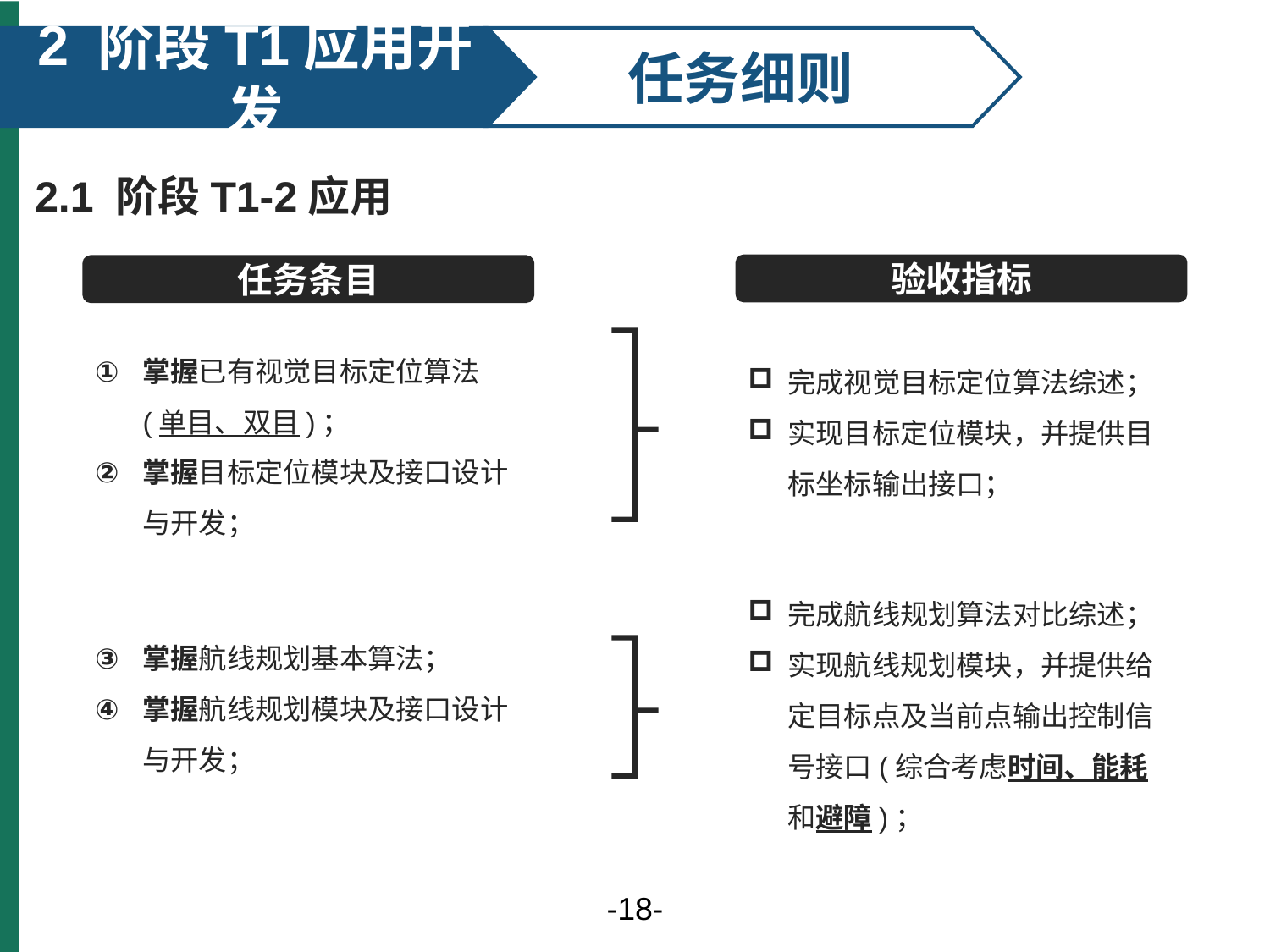

2 阶段T1应用开发
任务细则
2.1 阶段T1-2应用

验收指标
任务条目

掌握已有视觉目标定位算法(单目、双目)；
掌握目标定位模块及接口设计与开发；
完成视觉目标定位算法综述；
实现目标定位模块，并提供目标坐标输出接口；

完成航线规划算法对比综述；
实现航线规划模块，并提供给定目标点及当前点输出控制信号接口(综合考虑时间、能耗和避障)；
掌握航线规划基本算法；
掌握航线规划模块及接口设计与开发；

-18-